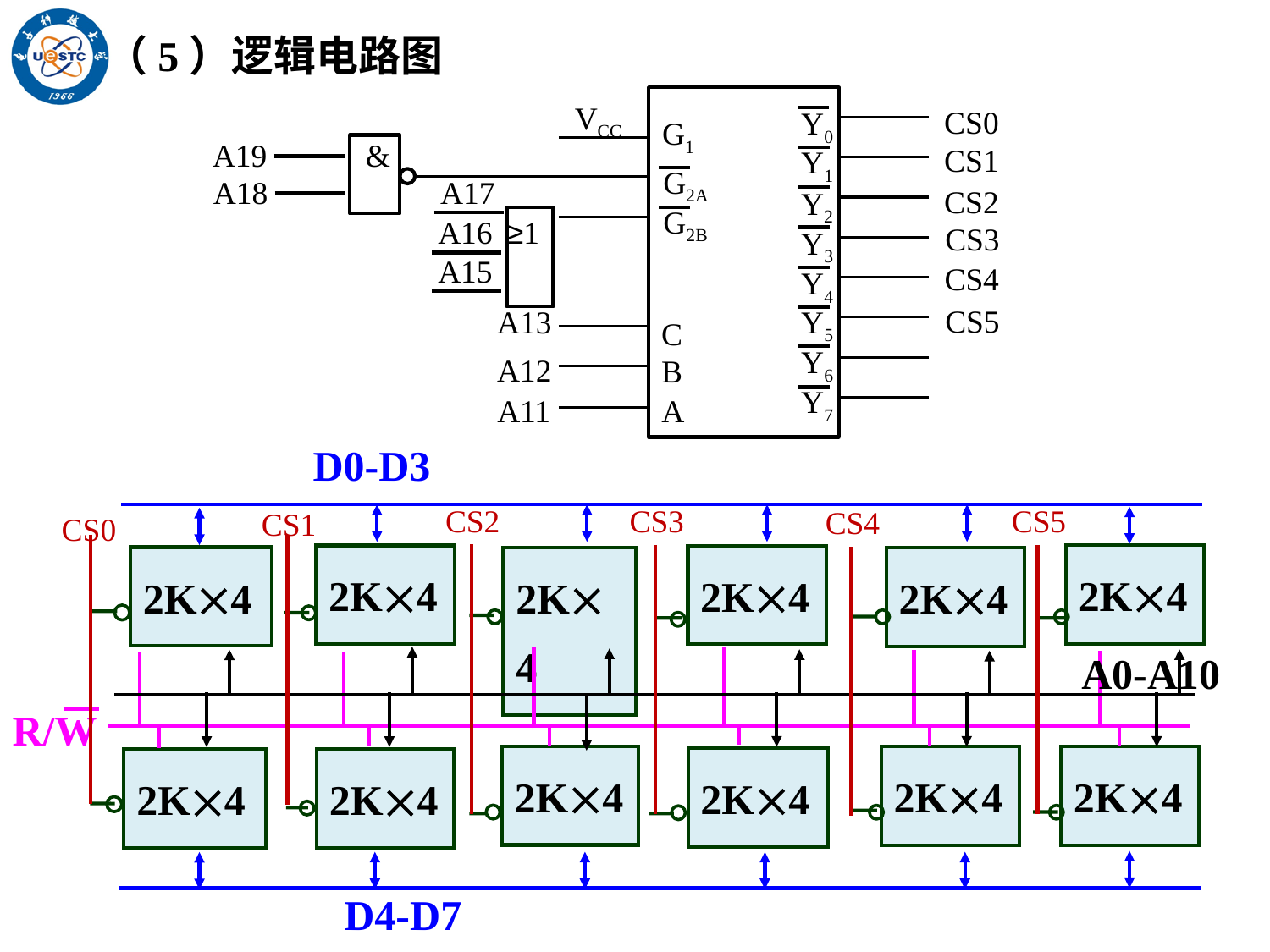

（5）逻辑电路图

Y0
G1
Y1
G2A
Y2
G2B
Y3
Y4
Y5
C
Y6
B
Y7
A
VCC
&

≥1

CS0
CS1
CS2
CS3
CS4
CS5
A19
A18
A17
A16
A15
A13
A12
A11
D0-D3
D4-D7
CS2
CS3
CS5
CS4
CS1
CS0
2K×4

2K×4

2K×4

2K×4

2K×4

2K×4

A0-A10

R/W
2K×4

2K×4

2K×4

2K×4

2K×4

2K×4